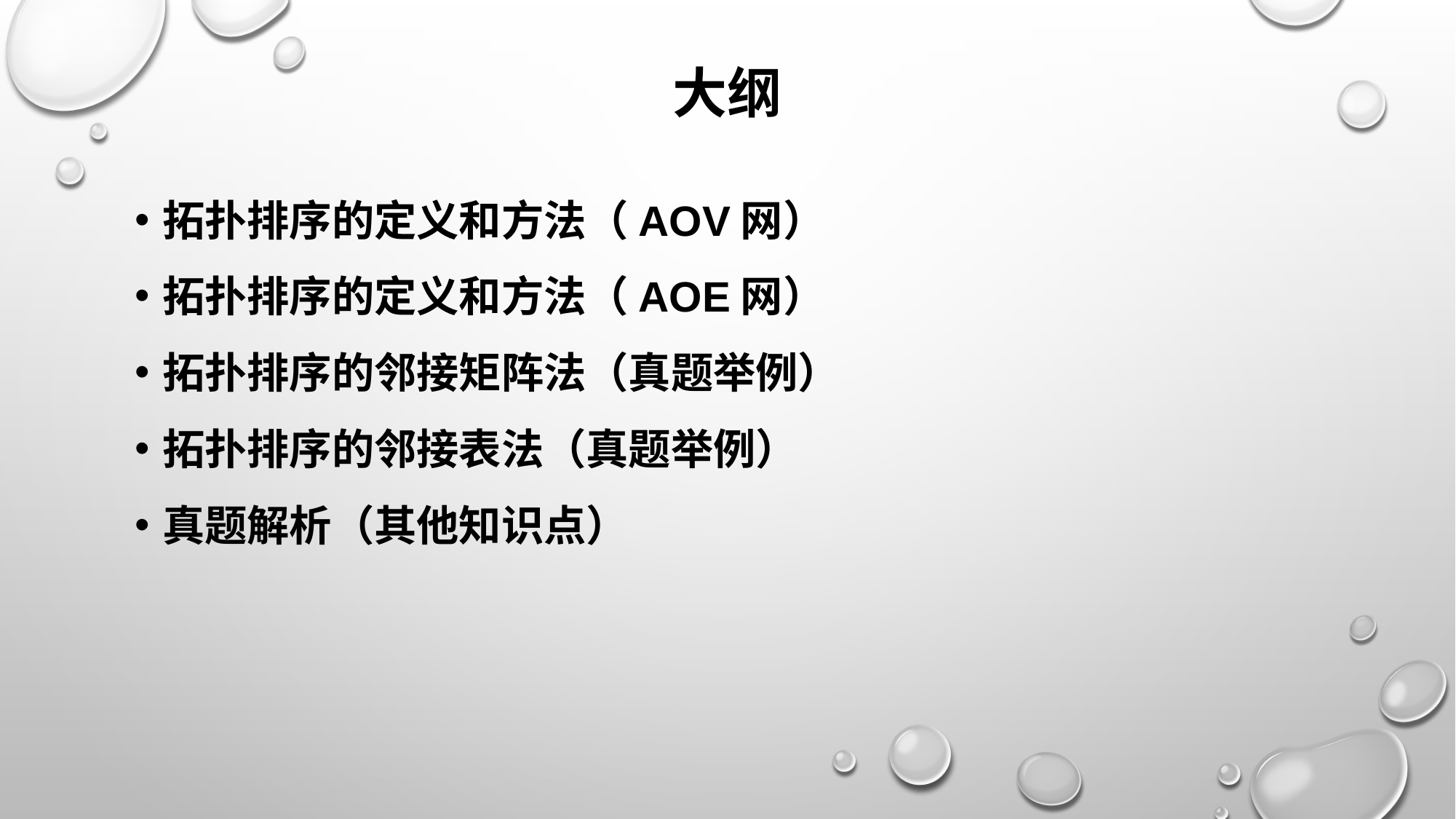

# 大纲
拓扑排序的定义和方法（AOV网）
拓扑排序的定义和方法（AOE网）
拓扑排序的邻接矩阵法（真题举例）
拓扑排序的邻接表法（真题举例）
真题解析（其他知识点）